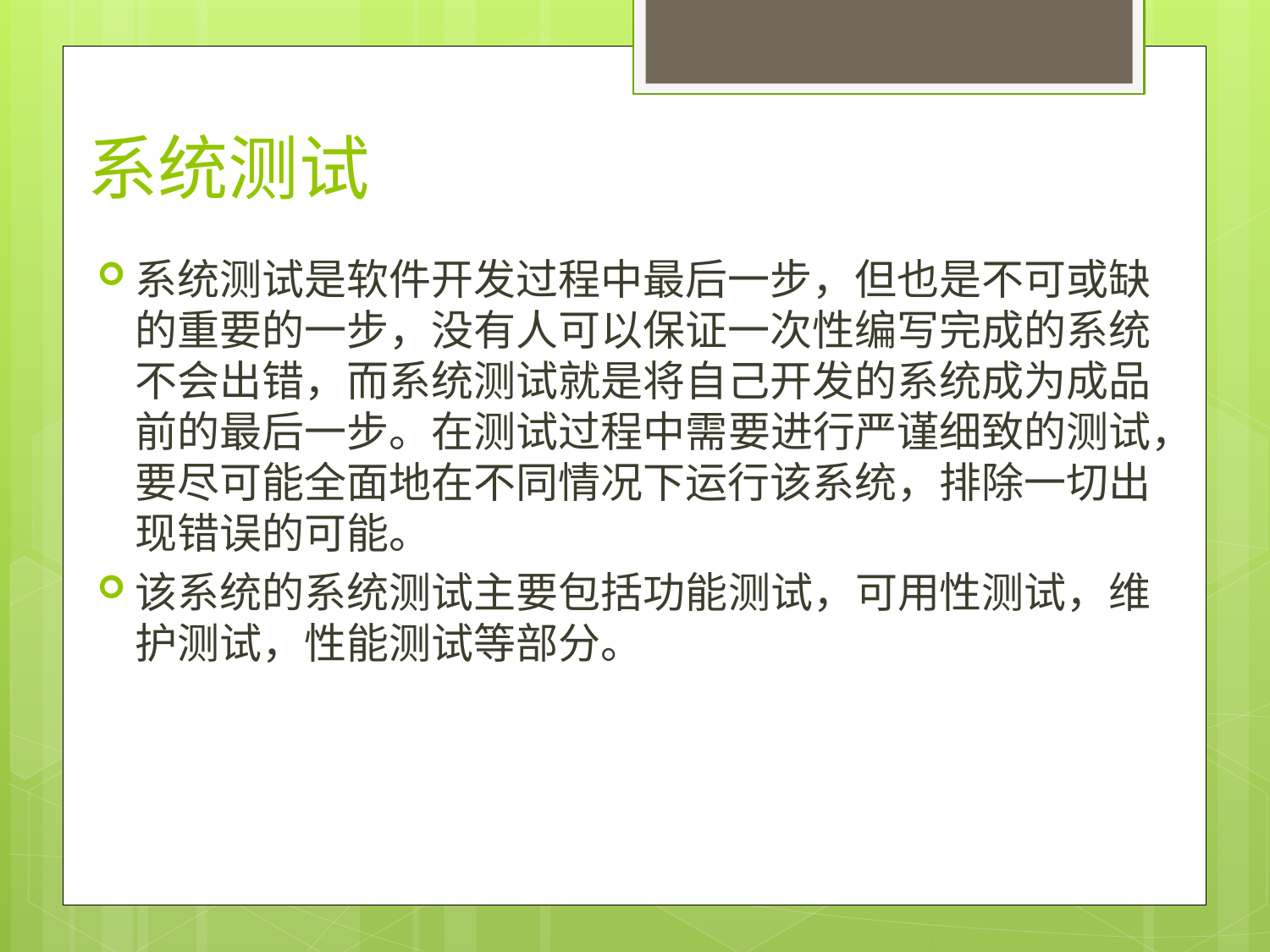

# 系统测试
系统测试是软件开发过程中最后一步，但也是不可或缺的重要的一步，没有人可以保证一次性编写完成的系统不会出错，而系统测试就是将自己开发的系统成为成品前的最后一步。在测试过程中需要进行严谨细致的测试，要尽可能全面地在不同情况下运行该系统，排除一切出现错误的可能。
该系统的系统测试主要包括功能测试，可用性测试，维护测试，性能测试等部分。